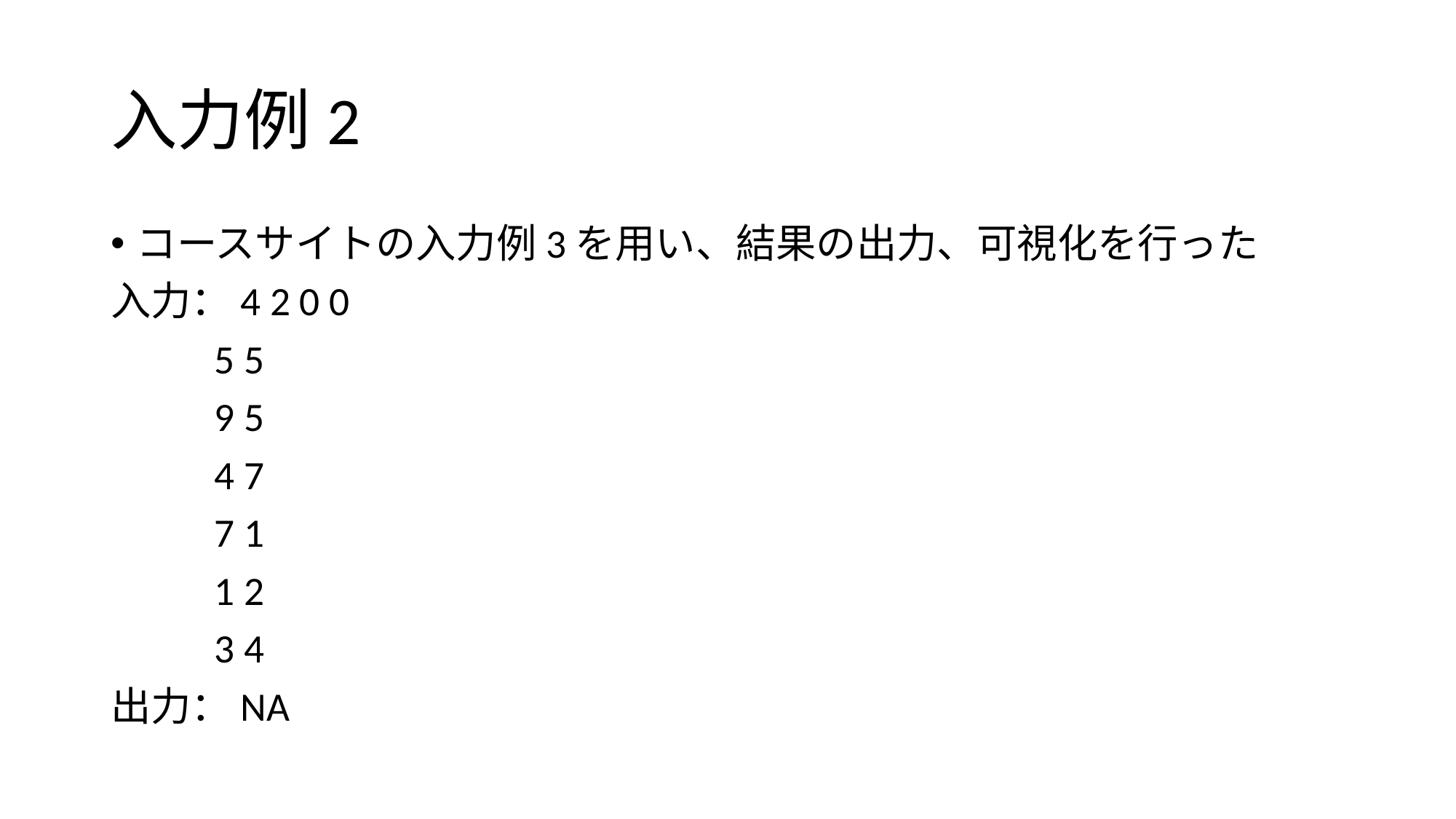

入力例2
コースサイトの入力例3を用い、結果の出力、可視化を行った
入力：4 2 0 0
	5 5
	9 5
	4 7
	7 1
	1 2
	3 4
出力：NA